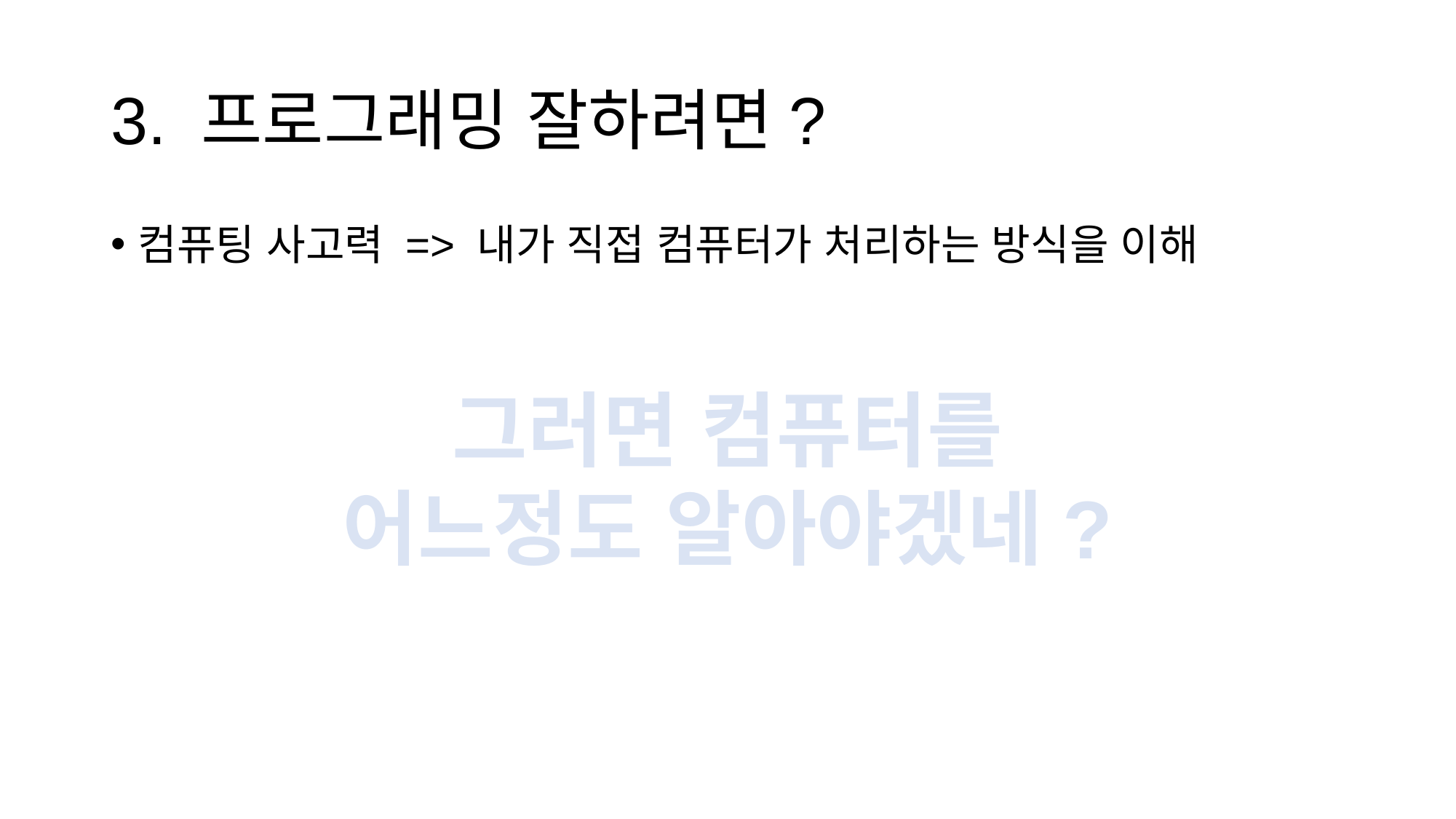

# 3. 프로그래밍 잘하려면?
컴퓨팅 사고력 => 내가 직접 컴퓨터가 처리하는 방식을 이해
그러면 컴퓨터를
어느정도 알아야겠네?